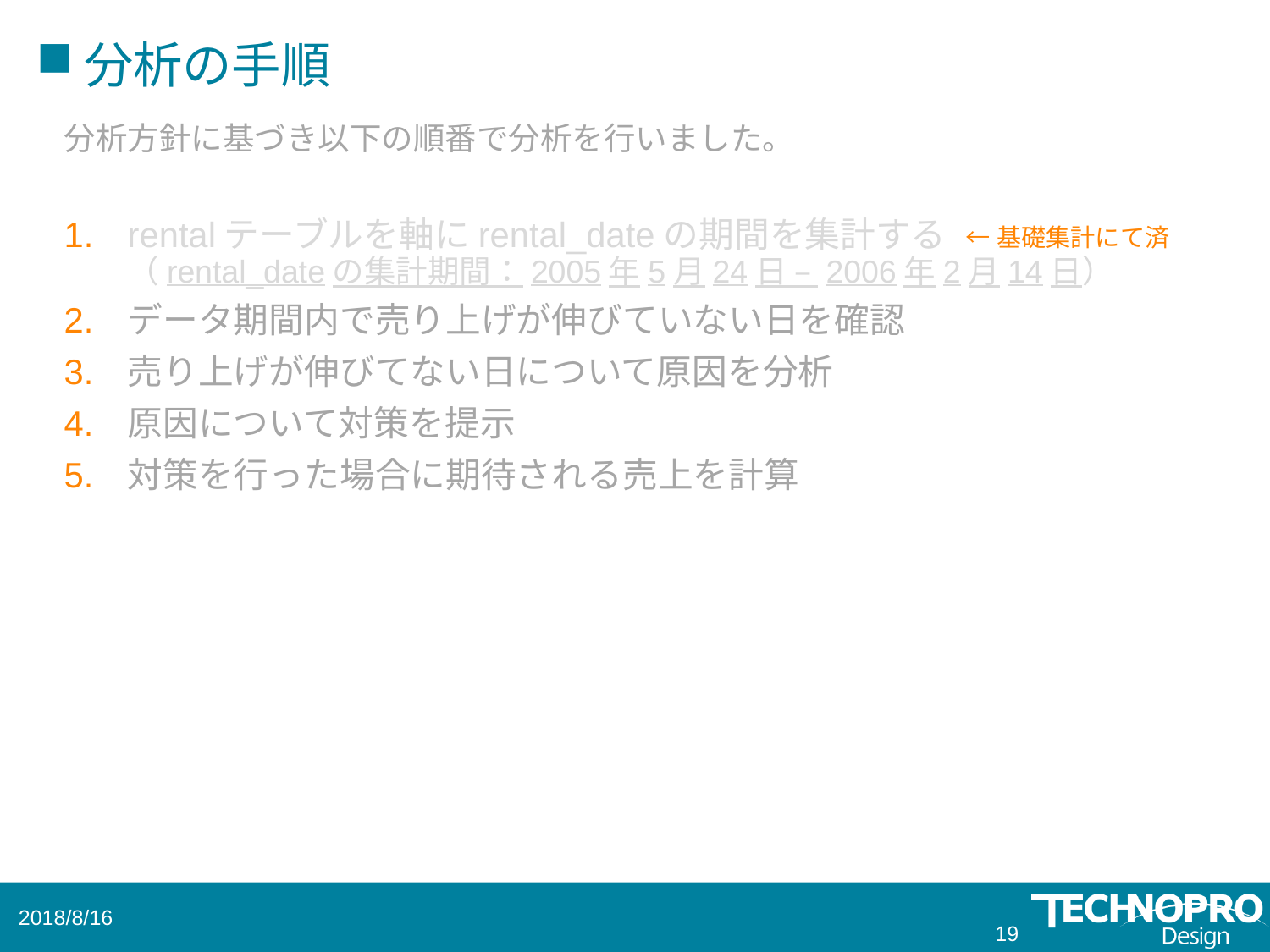

# 分析の手順
分析方針に基づき以下の順番で分析を行いました。

rentalテーブルを軸にrental_dateの期間を集計する　　（rental_dateの集計期間：2005年5月24日 – 2006年2月14日）
データ期間内で売り上げが伸びていない日を確認
売り上げが伸びてない日について原因を分析
原因について対策を提示
対策を行った場合に期待される売上を計算

←基礎集計にて済
2018/8/16
19